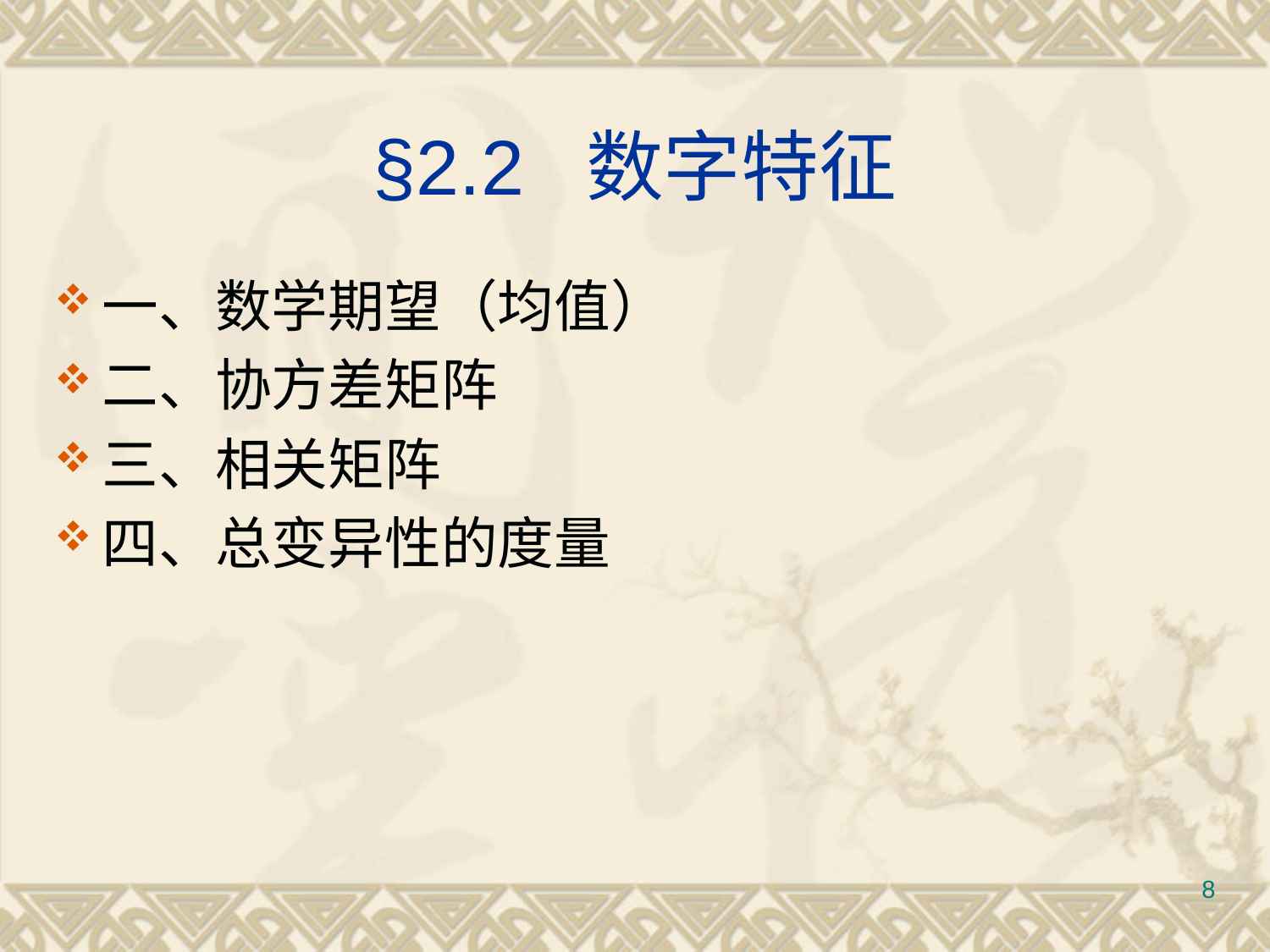

# §2.2  数字特征
一、数学期望（均值）
二、协方差矩阵
三、相关矩阵
四、总变异性的度量
8